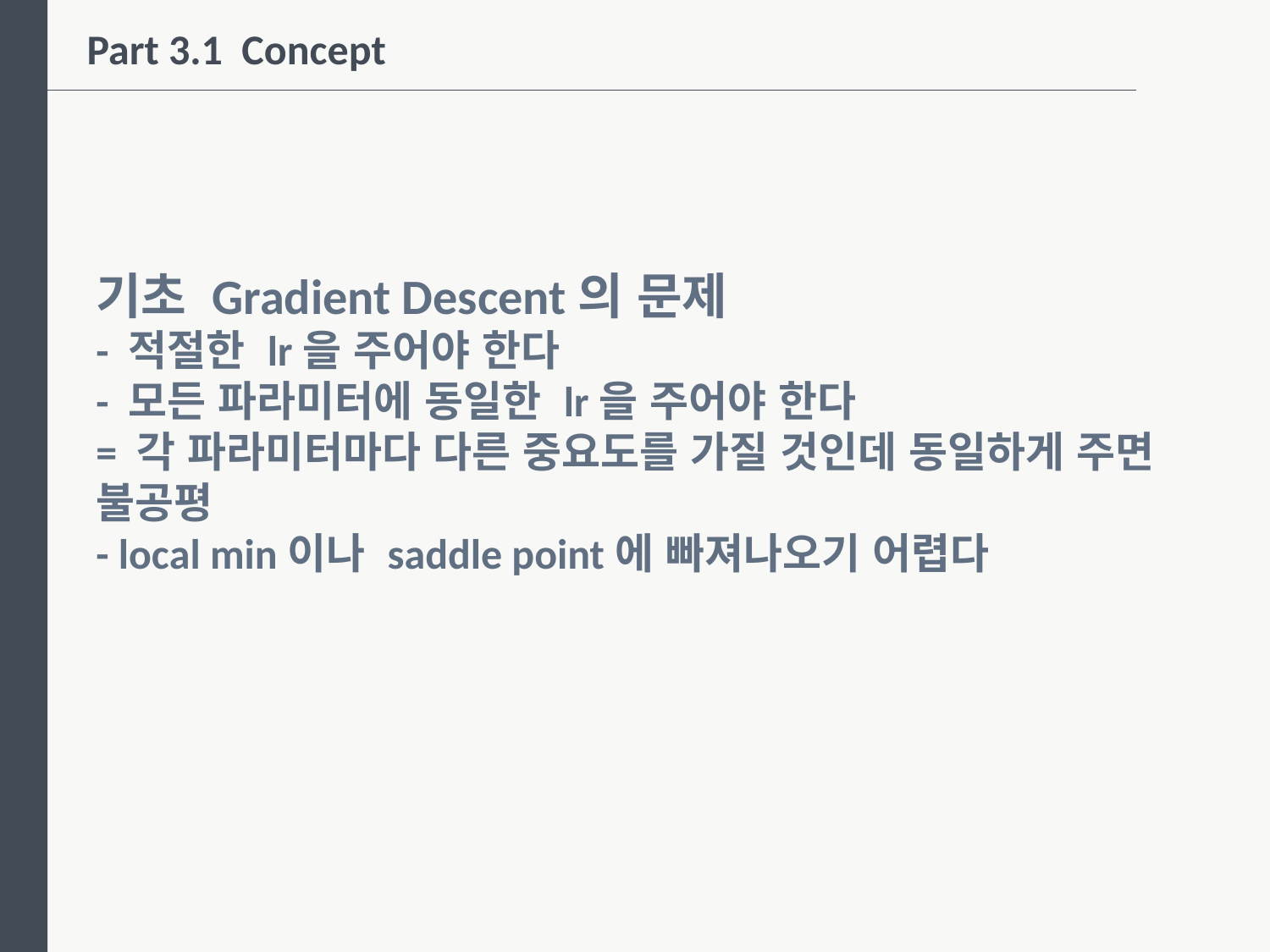

Part 3.1  Concept
기초 Gradient Descent의 문제
- 적절한 lr을 주어야 한다
- 모든 파라미터에 동일한 lr을 주어야 한다
= 각 파라미터마다 다른 중요도를 가질 것인데 동일하게 주면 불공평
- local min이나 saddle point에 빠져나오기 어렵다